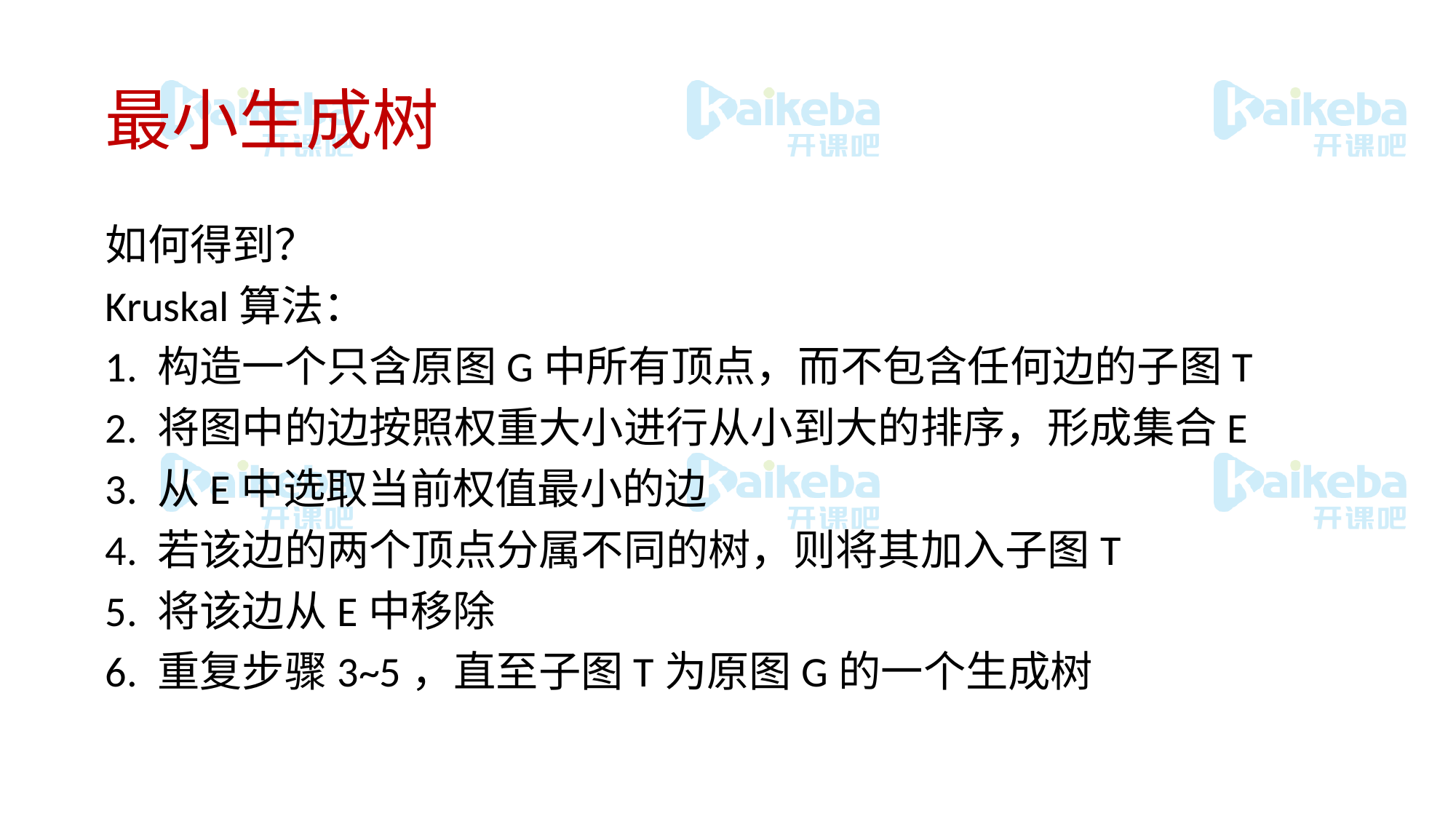

# 最小生成树
如何得到？
Kruskal算法：
1. 构造一个只含原图G中所有顶点，而不包含任何边的子图T
2. 将图中的边按照权重大小进行从小到大的排序，形成集合E
3. 从E中选取当前权值最小的边
4. 若该边的两个顶点分属不同的树，则将其加入子图T
5. 将该边从E中移除
6. 重复步骤3~5，直至子图T为原图G的一个生成树